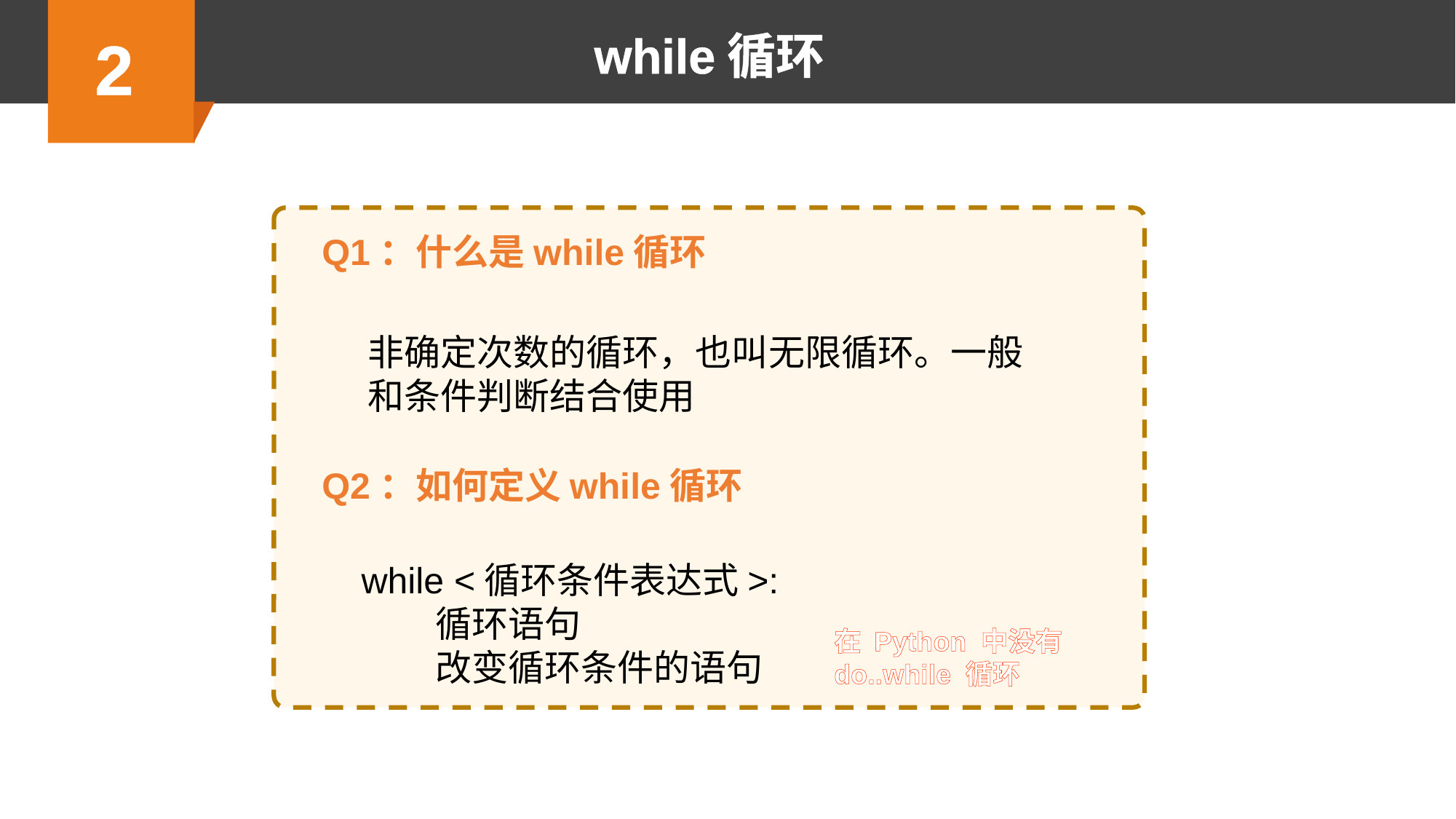

2
while循环

Q1：什么是while循环
非确定次数的循环，也叫无限循环。一般和条件判断结合使用
Q2：如何定义while循环
while <循环条件表达式>:
        循环语句
        改变循环条件的语句
在 Python 中没有 do..while 循环